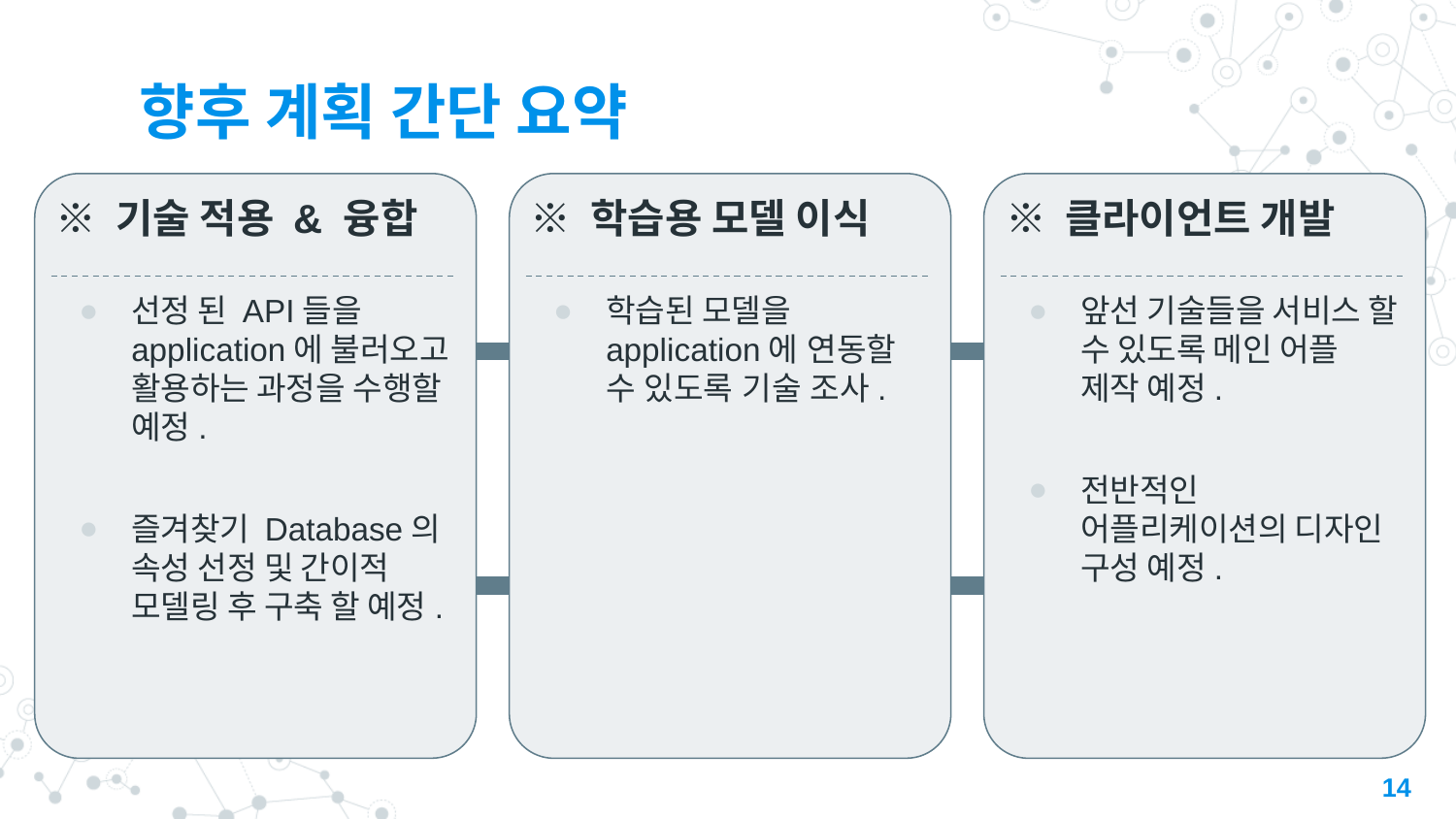

# 향후 계획 간단 요약

※ 기술 적용 & 융합
※ 학습용 모델 이식
※ 클라이언트 개발
선정 된 API들을 application에 불러오고 활용하는 과정을 수행할 예정.

즐겨찾기 Database의 속성 선정 및 간이적 모델링 후 구축 할 예정.
학습된 모델을 application에 연동할 수 있도록 기술 조사.
앞선 기술들을 서비스 할 수 있도록 메인 어플 제작 예정.

전반적인 어플리케이션의 디자인 구성 예정.
14